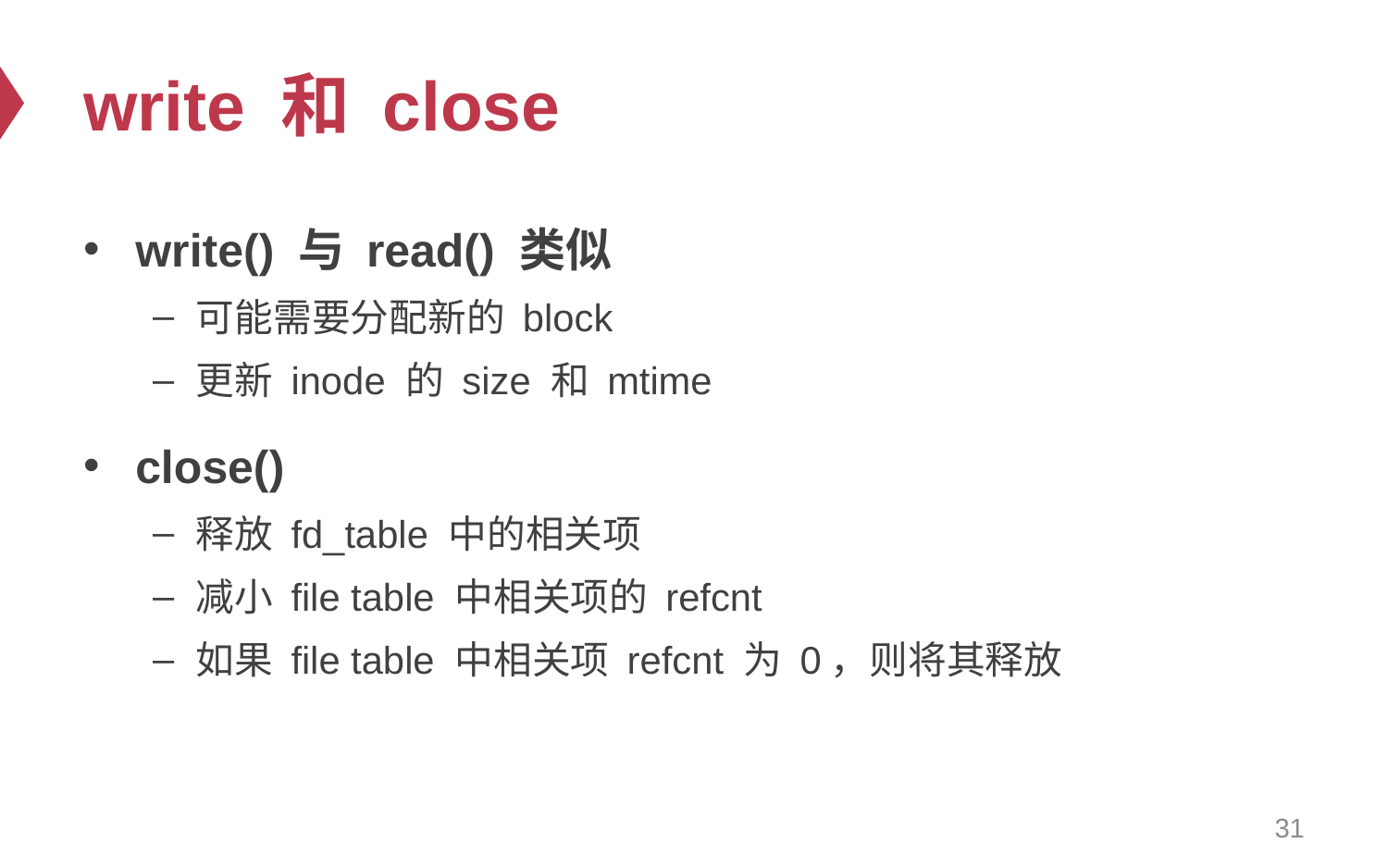

# write 和 close
write() 与 read() 类似
可能需要分配新的 block
更新 inode 的 size 和 mtime
close()
释放 fd_table 中的相关项
减小 file table 中相关项的 refcnt
如果 file table 中相关项 refcnt 为 0，则将其释放
31